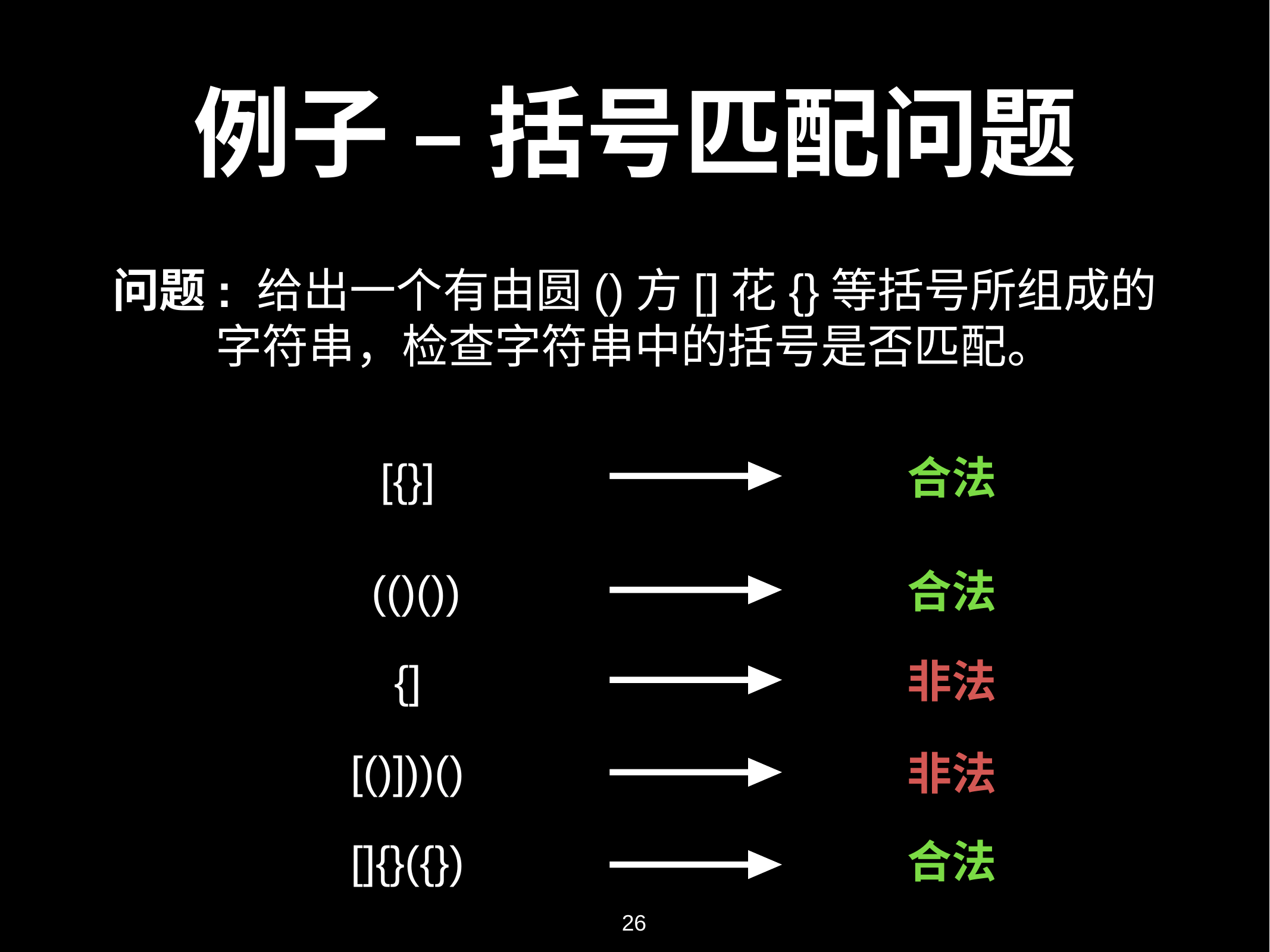

# 例子 – 括号匹配问题
问题: 给出一个有由圆()方[]花{}等括号所组成的字符串，检查字符串中的括号是否匹配。
合法
[{}]

合法
(()())

非法
{]

[()]))()
非法

合法
[]{}({})

26